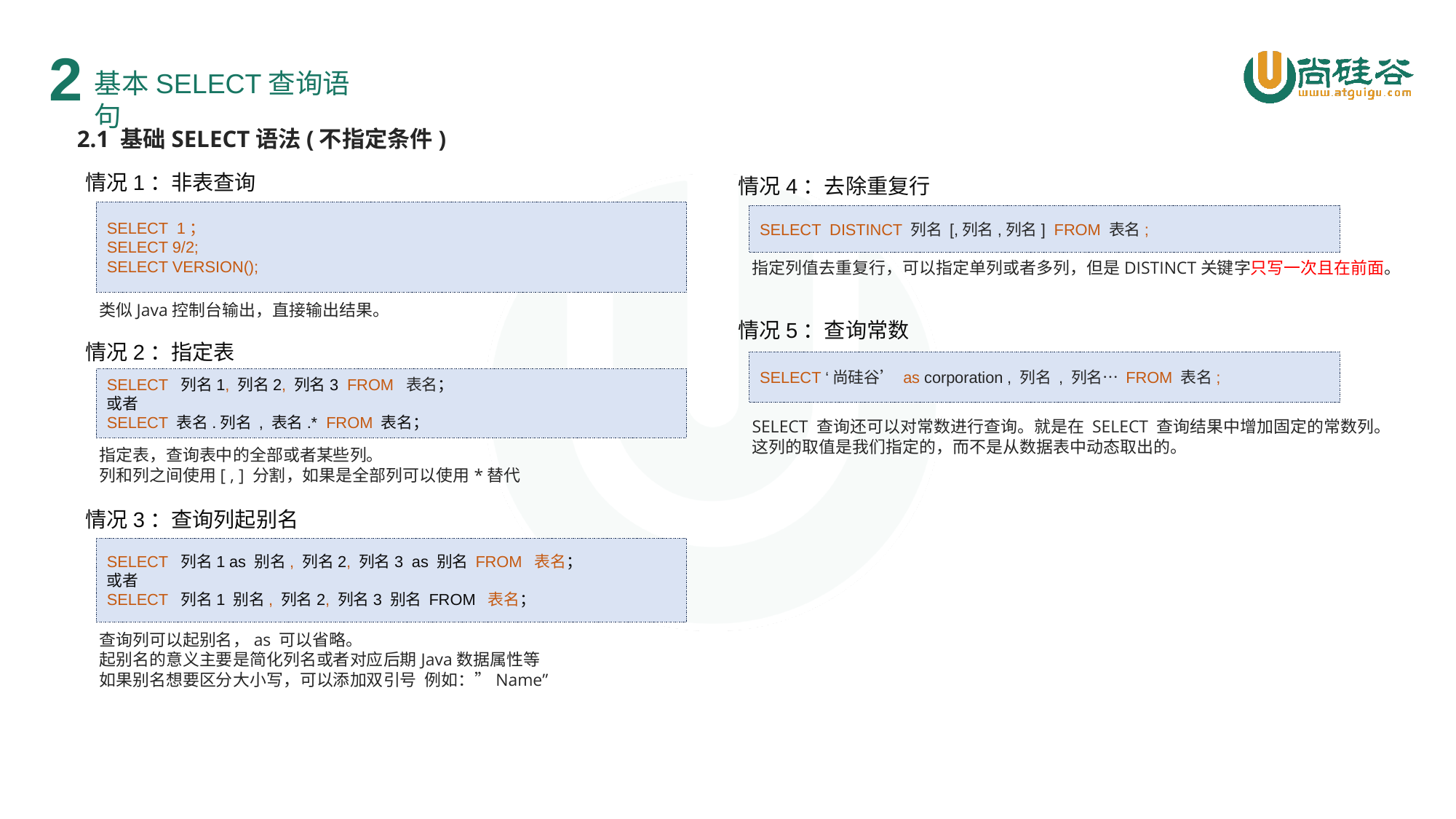

2
基本SELECT查询语句
2.1 基础SELECT语法(不指定条件)
情况1：非表查询
情况4：去除重复行
SELECT  1；
SELECT 9/2;
SELECT VERSION();
SELECT  DISTINCT 列名 [,列名,列名]  FROM 表名;
指定列值去重复行，可以指定单列或者多列，但是DISTINCT关键字只写一次且在前面。
类似Java控制台输出，直接输出结果。
情况5：查询常数
情况2：指定表
SELECT ‘尚硅谷’ as corporation , 列名 , 列名… FROM 表名;
SELECT  列名1, 列名2, 列名3  FROM  表名；
或者
SELECT 表名.列名 , 表名.*  FROM 表名；
SELECT 查询还可以对常数进行查询。就是在 SELECT 查询结果中增加固定的常数列。
这列的取值是我们指定的，而不是从数据表中动态取出的。
指定表，查询表中的全部或者某些列。
列和列之间使用[ , ] 分割，如果是全部列可以使用*替代
情况3：查询列起别名
SELECT  列名1 as 别名, 列名2, 列名3  as 别名 FROM  表名；
或者
SELECT  列名1 别名, 列名2, 列名3 别名 FROM  表名；
查询列可以起别名，as 可以省略。
起别名的意义主要是简化列名或者对应后期Java数据属性等
如果别名想要区分大小写，可以添加双引号  例如：”Name”